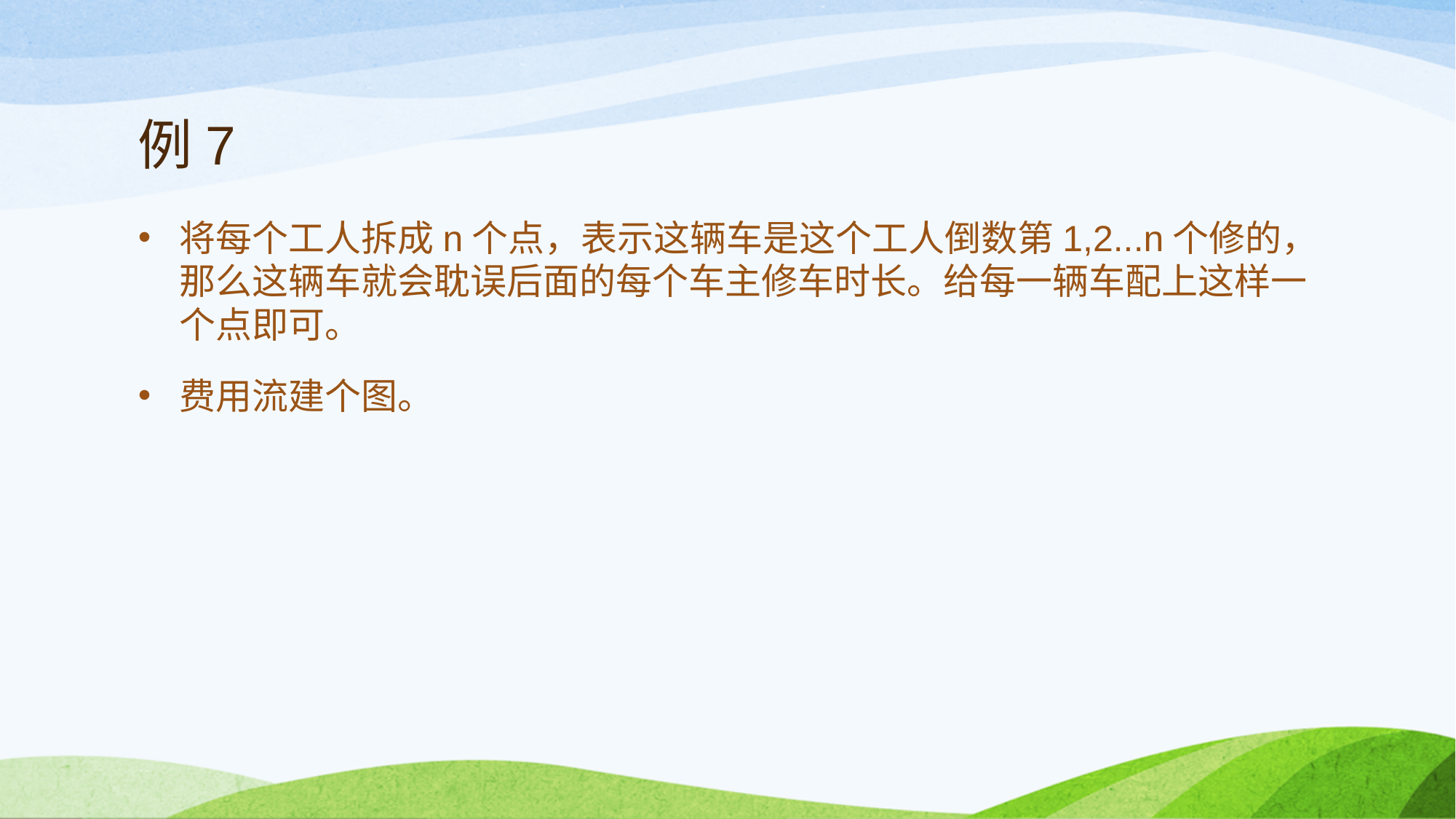

# 例7
将每个工人拆成n个点，表示这辆车是这个工人倒数第1,2...n个修的，那么这辆车就会耽误后面的每个车主修车时长。给每一辆车配上这样一个点即可。
费用流建个图。